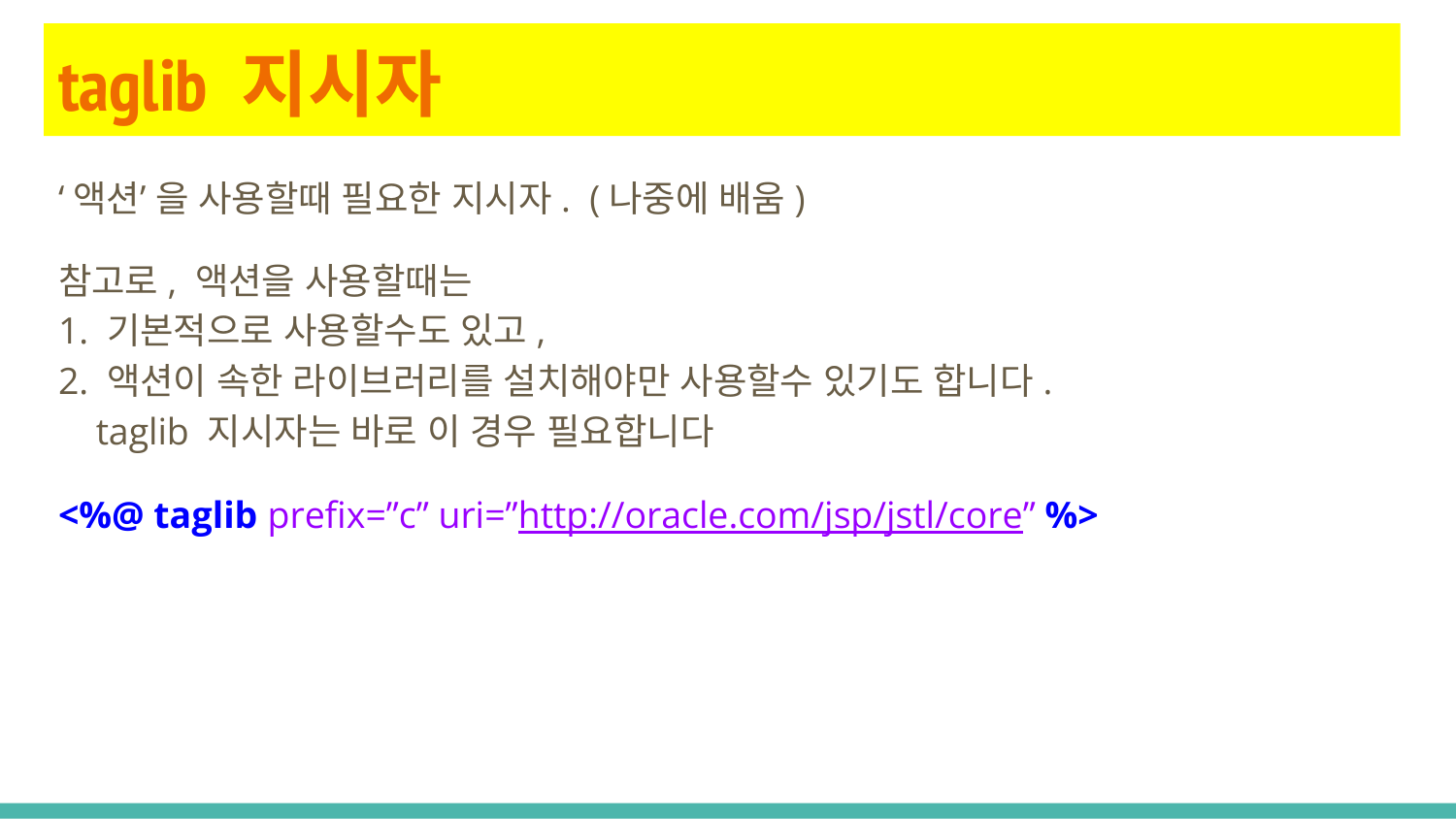

# taglib 지시자
‘액션’ 을 사용할때 필요한 지시자.  (나중에 배움)
참고로, 액션을 사용할때는
1. 기본적으로 사용할수도 있고,
2. 액션이 속한 라이브러리를 설치해야만 사용할수 있기도 합니다.
    taglib 지시자는 바로 이 경우 필요합니다
<%@ taglib prefix=”c” uri=”http://oracle.com/jsp/jstl/core” %>